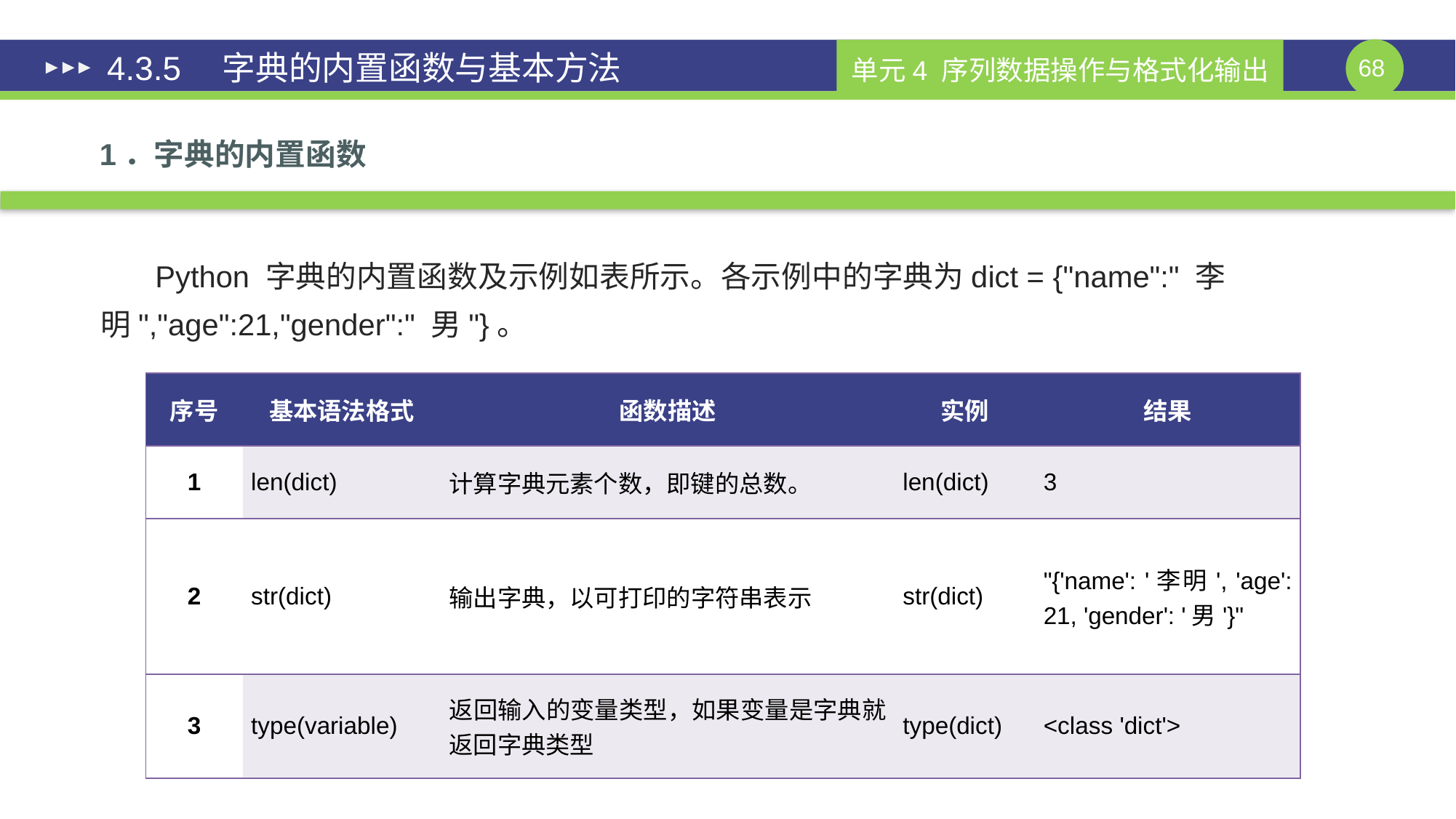

# 4.3.5　字典的内置函数与基本方法
1．字典的内置函数

Python 字典的内置函数及示例如表所示。各示例中的字典为dict = {"name":" 李明","age":21,"gender":" 男"}。
| 序号 | 基本语法格式 | 函数描述 | 实例 | 结果 |
| --- | --- | --- | --- | --- |
| 1 | len(dict) | 计算字典元素个数，即键的总数。 | len(dict) | 3 |
| 2 | str(dict) | 输出字典，以可打印的字符串表示 | str(dict) | "{'name': '李明', 'age': 21, 'gender': '男'}" |
| 3 | type(variable) | 返回输入的变量类型，如果变量是字典就返回字典类型 | type(dict) | <class 'dict'> |